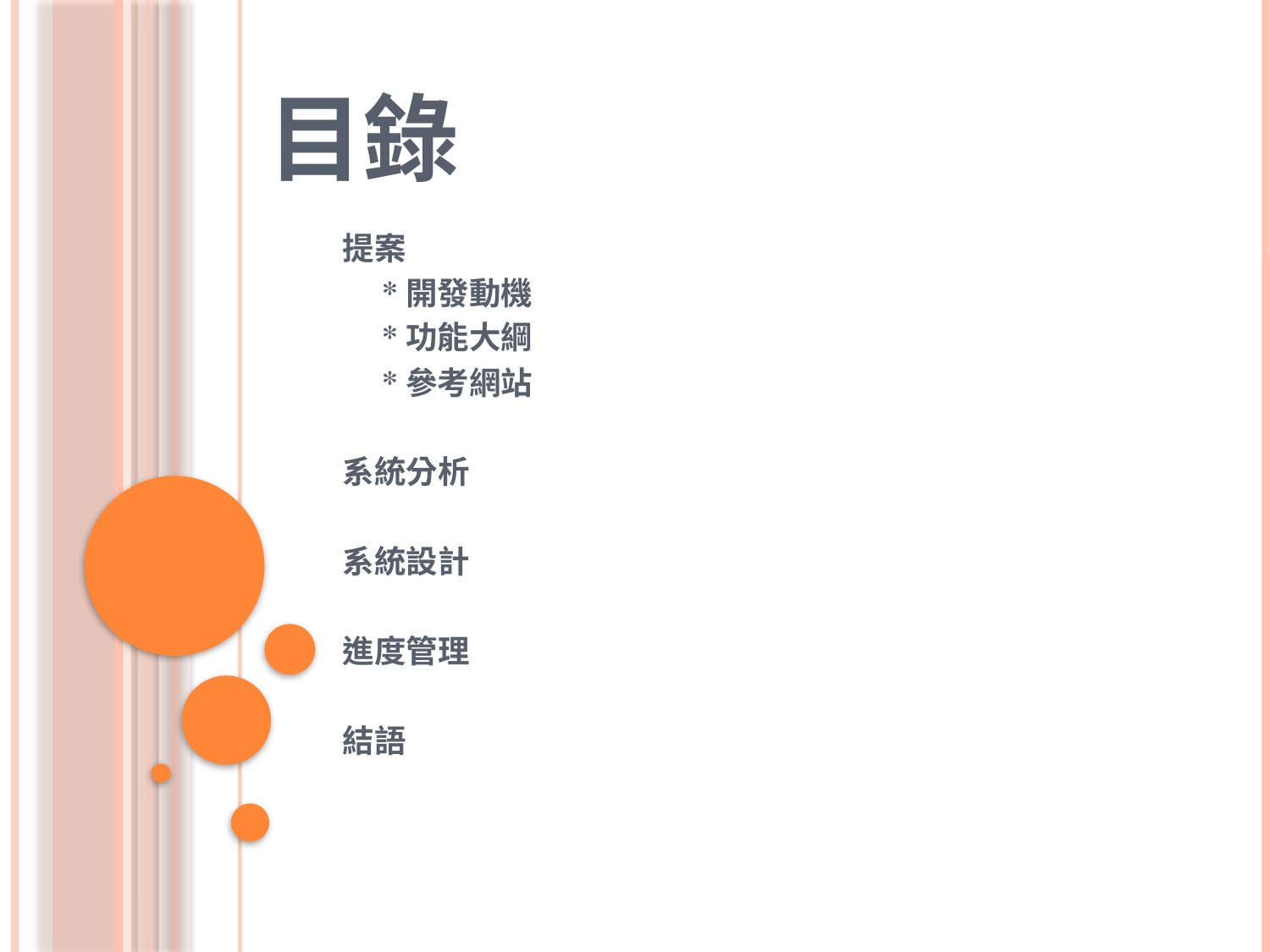

目錄
 提案
      *開發動機
      *功能大綱
      *參考網站

 系統分析

 系統設計

 進度管理

 結語